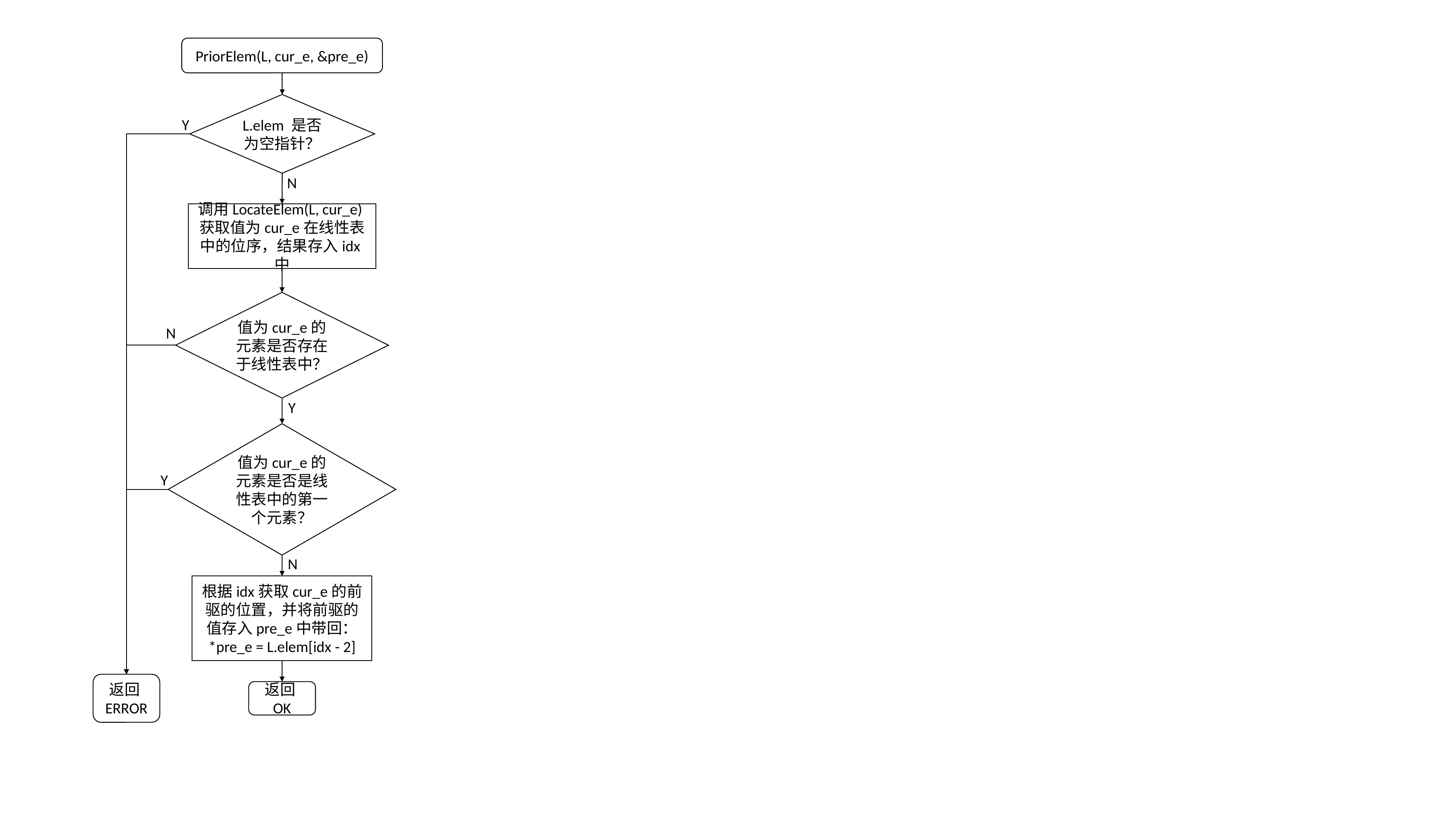

PriorElem(L, cur_e, &pre_e)
L.elem 是否为空指针？
Y
N
调用LocateElem(L, cur_e)获取值为cur_e在线性表中的位序，结果存入idx中
值为cur_e的元素是否存在于线性表中？
N
Y
值为cur_e的元素是否是线性表中的第一个元素？
Y
N
根据idx获取cur_e的前驱的位置，并将前驱的值存入pre_e中带回：
*pre_e = L.elem[idx - 2]
返回ERROR
返回OK